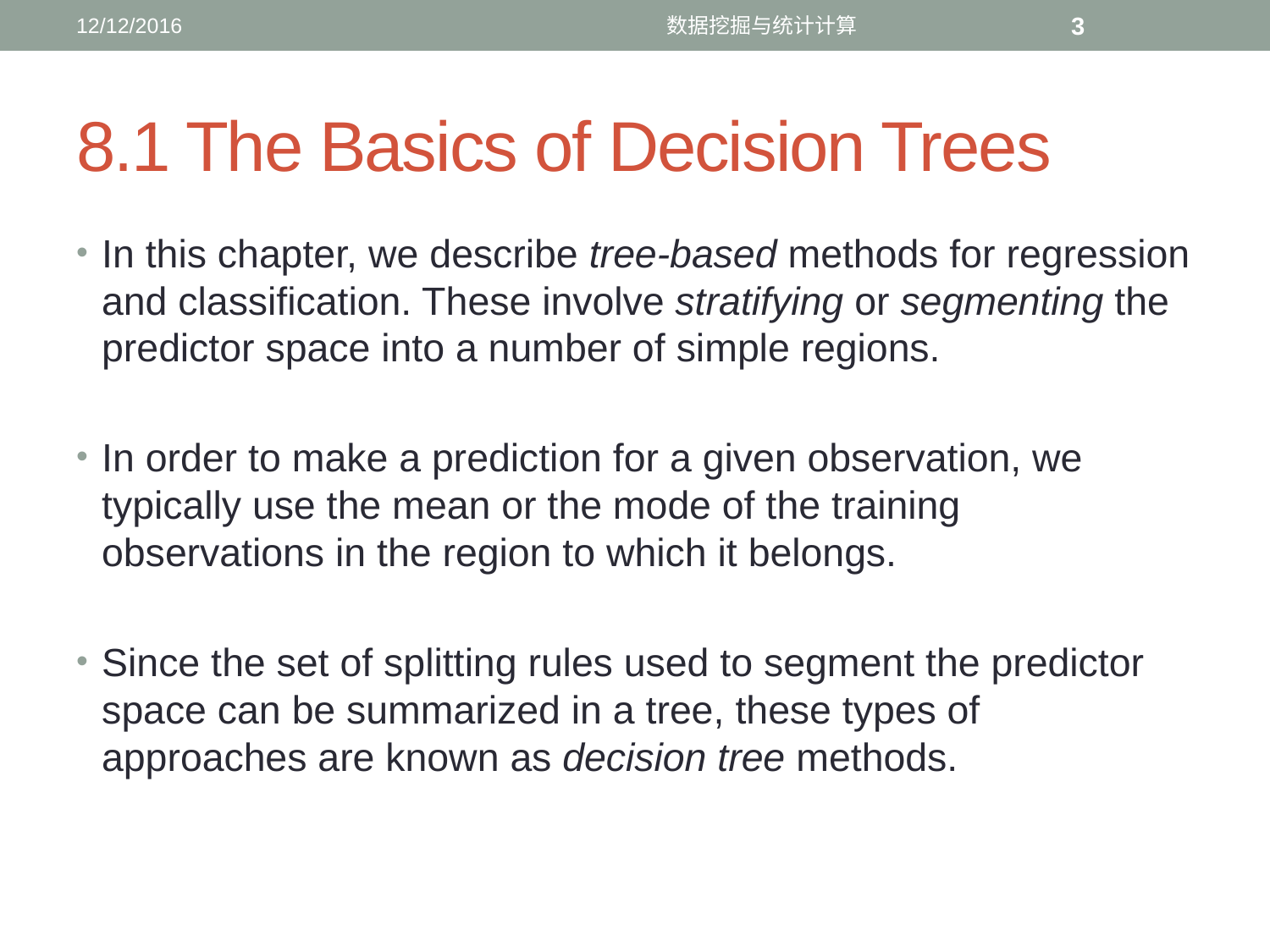

12/12/2016
数据挖掘与统计计算
3
# 8.1 The Basics of Decision Trees
In this chapter, we describe tree-based methods for regression and classification. These involve stratifying or segmenting the predictor space into a number of simple regions.

In order to make a prediction for a given observation, we typically use the mean or the mode of the training observations in the region to which it belongs.

Since the set of splitting rules used to segment the predictor space can be summarized in a tree, these types of approaches are known as decision tree methods.